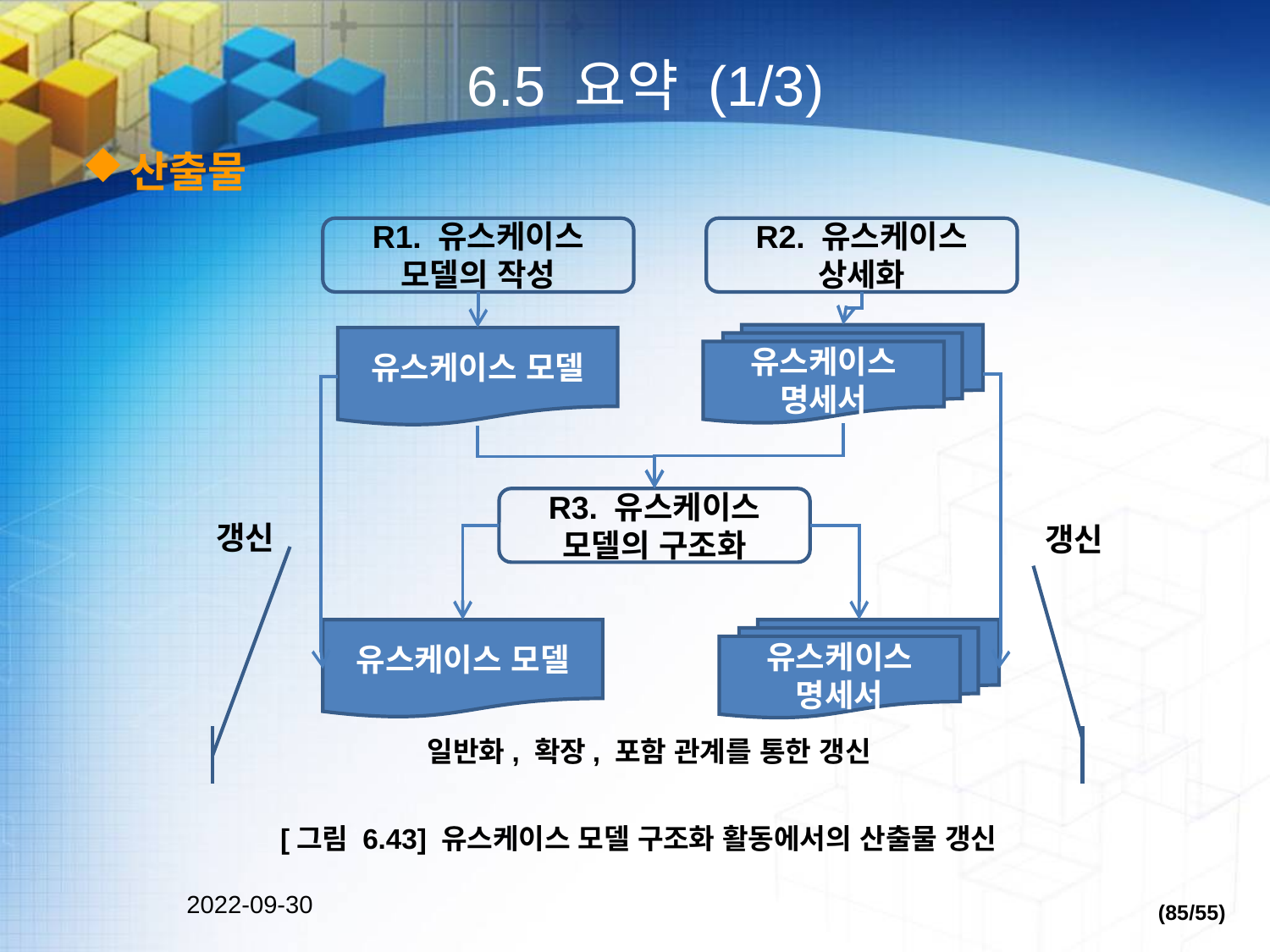

# 6.5 요약 (1/3)
산출물

R1. 유스케이스
모델의 작성
R2. 유스케이스
상세화
유스케이스
명세서
유스케이스 모델
R3. 유스케이스
모델의 구조화
갱신
갱신
유스케이스 모델
유스케이스
명세서
일반화, 확장, 포함 관계를 통한 갱신

[그림 6.43] 유스케이스 모델 구조화 활동에서의 산출물 갱신
(85/55)
2022-09-30